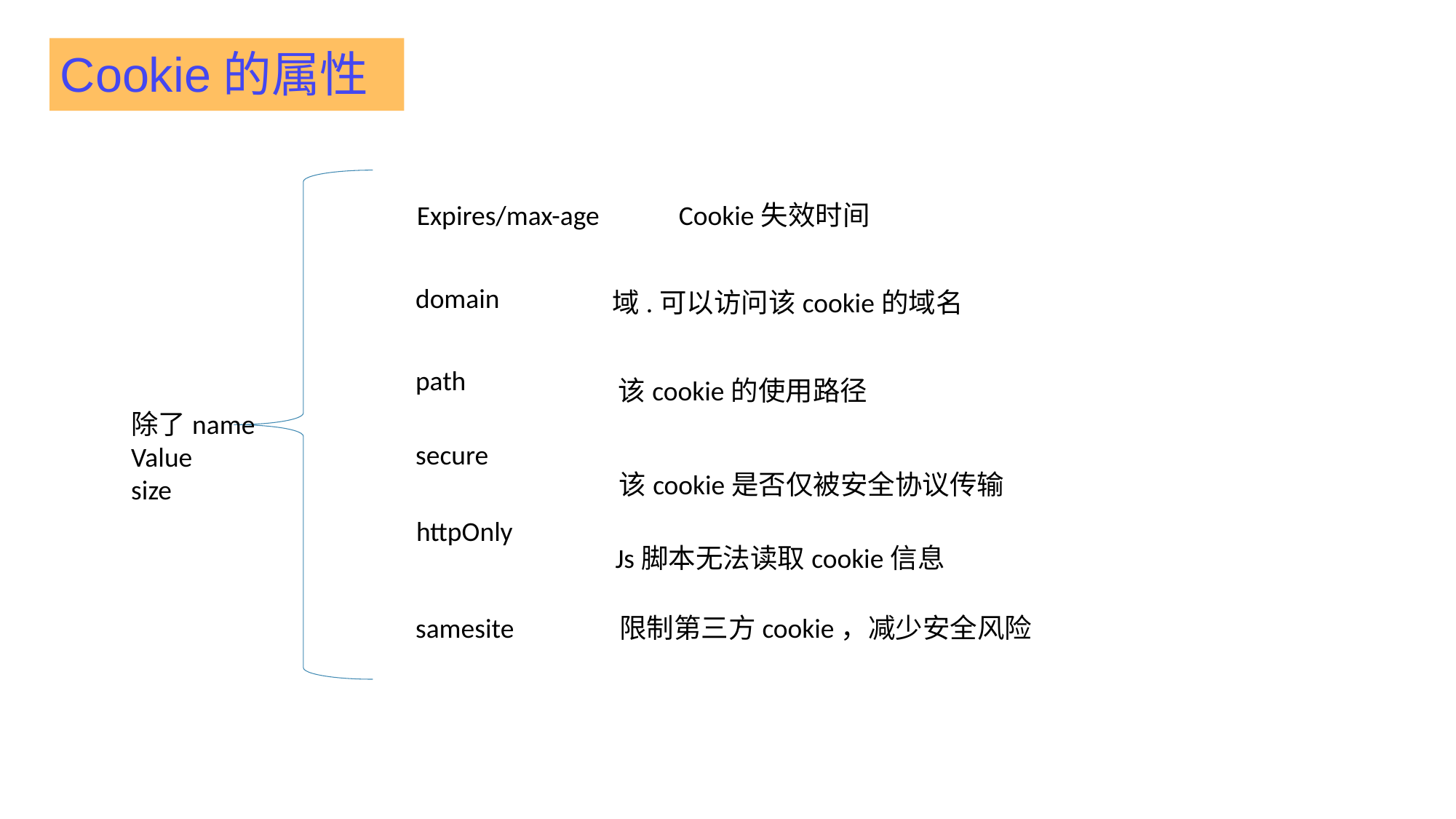

Cookie的属性

Expires/max-age
Cookie失效时间
domain
域.可以访问该cookie的域名
path
该cookie的使用路径
除了name
Value
size
secure
该cookie是否仅被安全协议传输
httpOnly
Js脚本无法读取cookie信息
samesite
限制第三方cookie，减少安全风险